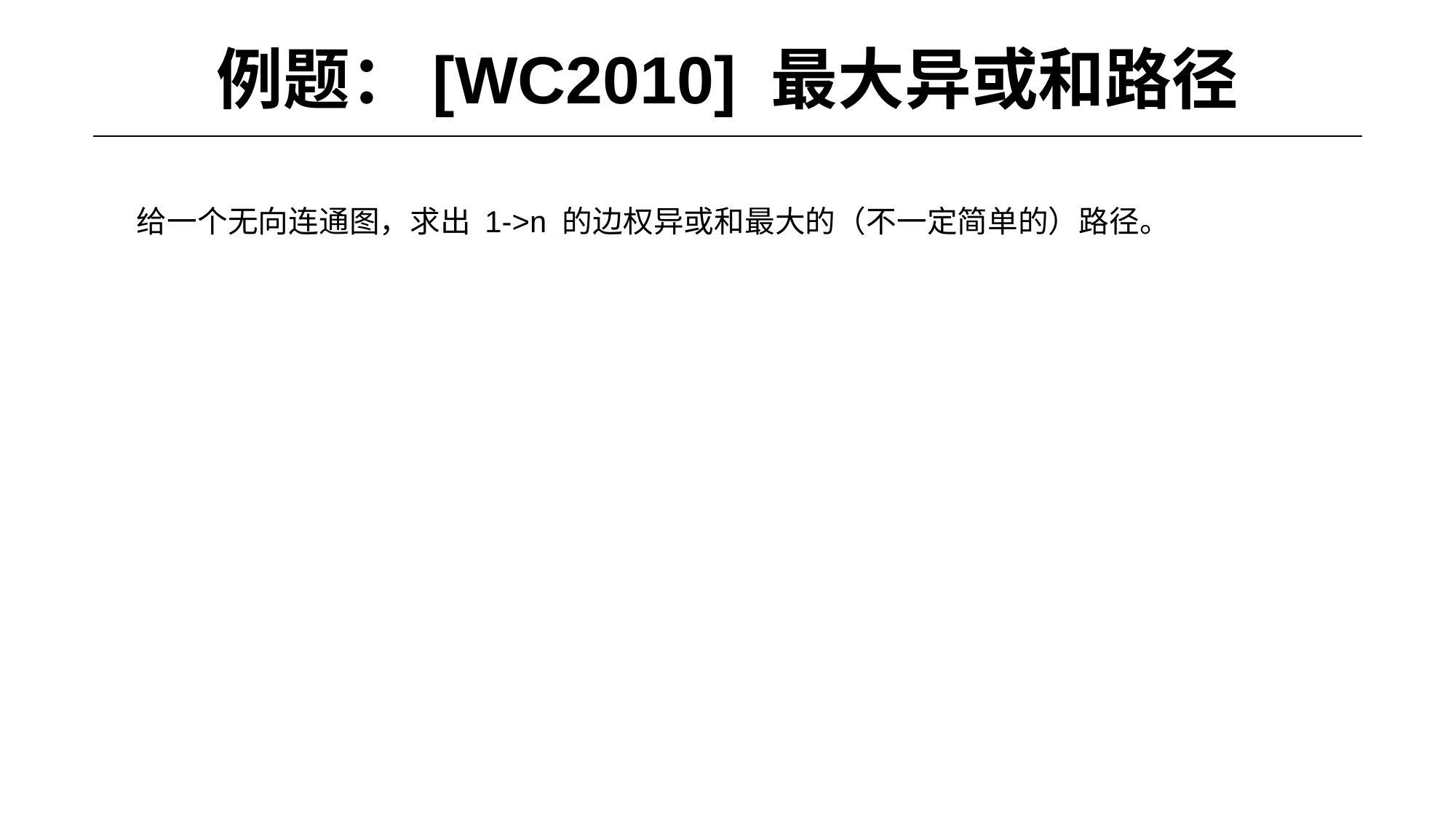

# 例题：[WC2010] 最大异或和路径
给一个无向连通图，求出 1->n 的边权异或和最大的（不一定简单的）路径。